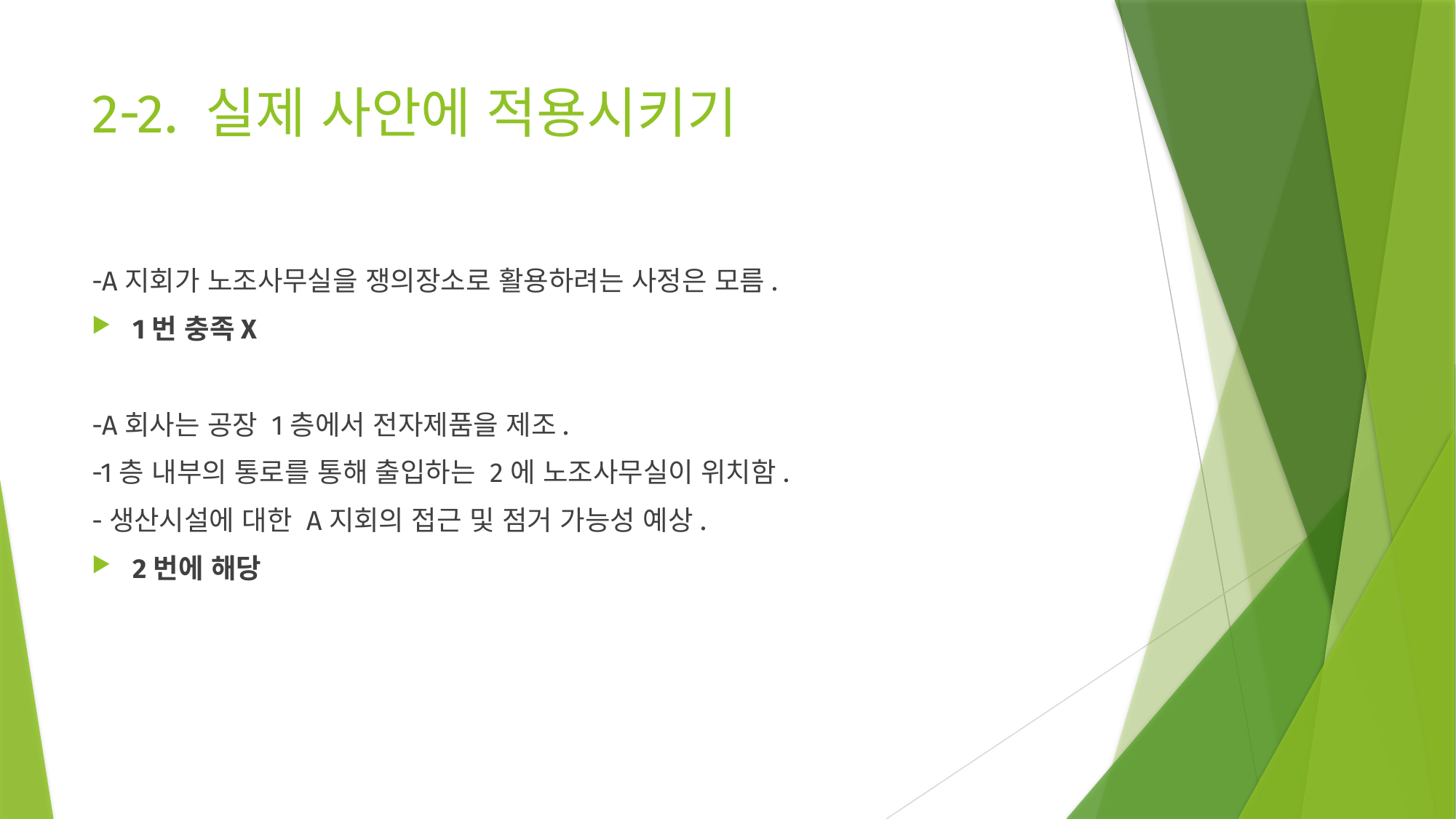

# 2-2. 실제 사안에 적용시키기
-A지회가 노조사무실을 쟁의장소로 활용하려는 사정은 모름.
1번 충족X

-A회사는 공장 1층에서 전자제품을 제조.
-1층 내부의 통로를 통해 출입하는 2에 노조사무실이 위치함.
-생산시설에 대한 A지회의 접근 및 점거 가능성 예상.
2번에 해당